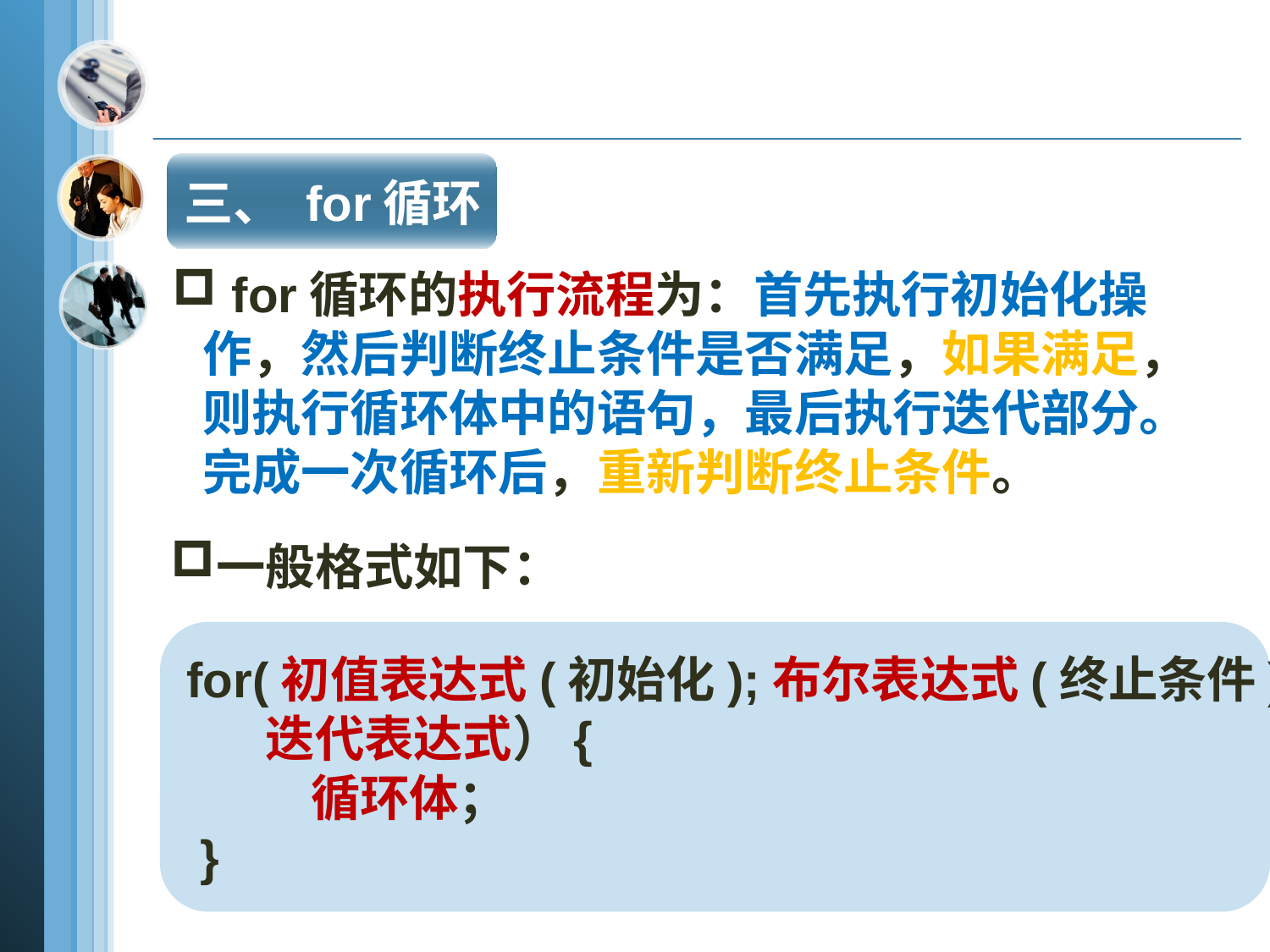

三、 for循环

 for循环的执行流程为：首先执行初始化操作，然后判断终止条件是否满足，如果满足，则执行循环体中的语句，最后执行迭代部分。完成一次循环后，重新判断终止条件。
一般格式如下：
for(初值表达式(初始化);布尔表达式(终止条件);
      迭代表达式）{
          循环体；
 }